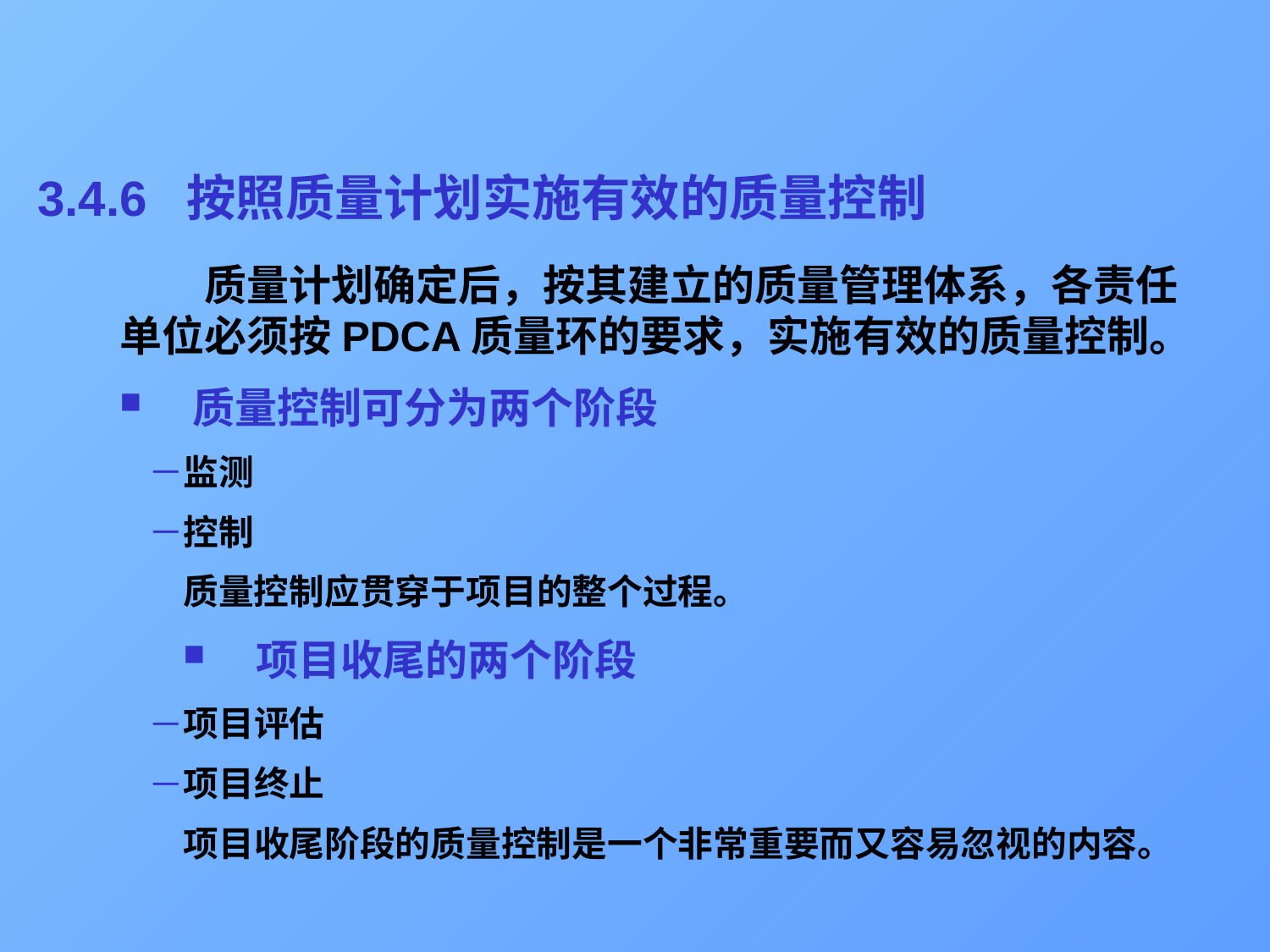

# 3.4.6  按照质量计划实施有效的质量控制
　　质量计划确定后，按其建立的质量管理体系，各责任单位必须按PDCA质量环的要求，实施有效的质量控制。
　质量控制可分为两个阶段
监测
控制
质量控制应贯穿于项目的整个过程。
　项目收尾的两个阶段
项目评估
项目终止
项目收尾阶段的质量控制是一个非常重要而又容易忽视的内容。